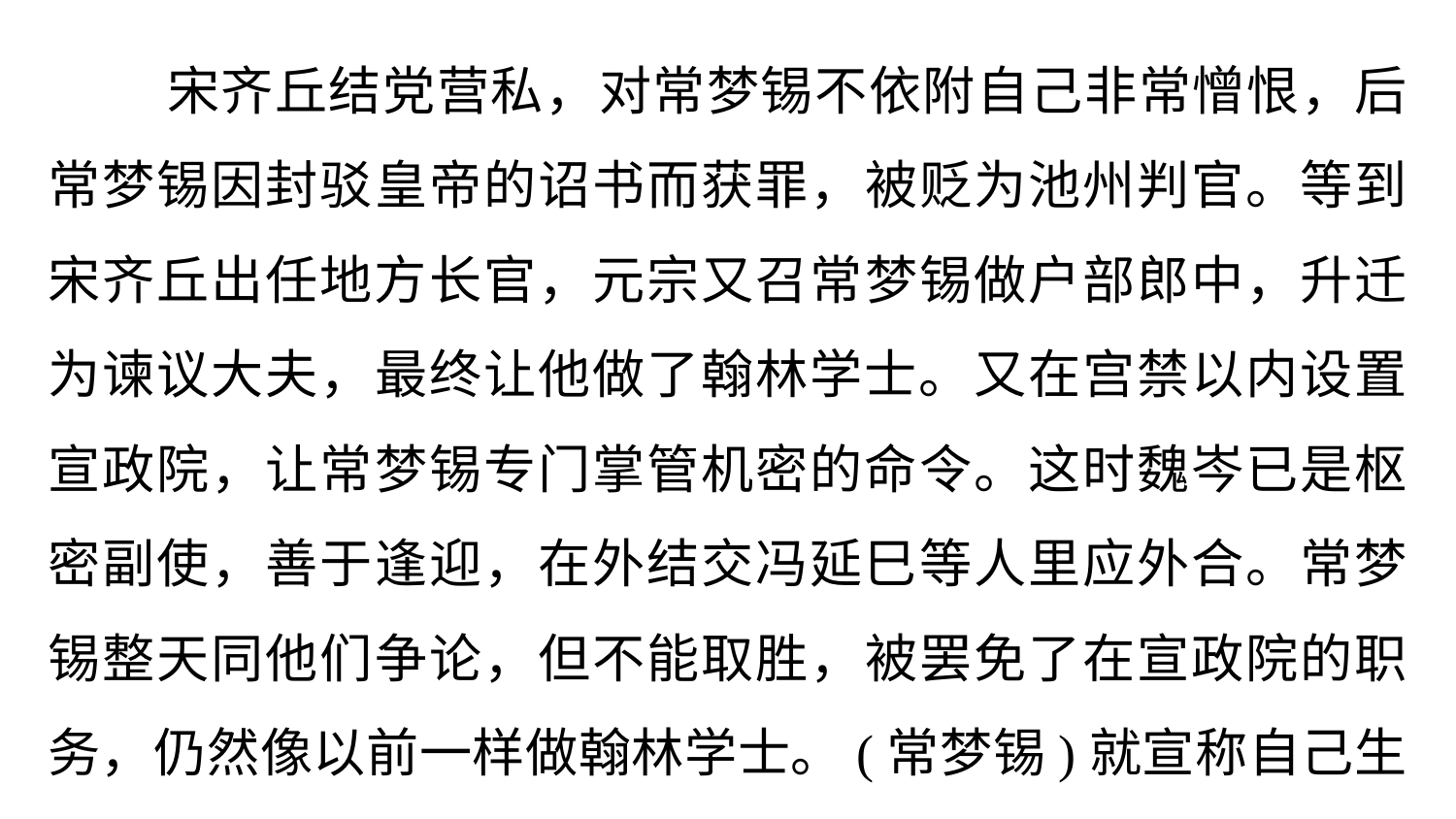

宋齐丘结党营私，对常梦锡不依附自己非常憎恨，后常梦锡因封驳皇帝的诏书而获罪，被贬为池州判官。等到宋齐丘出任地方长官，元宗又召常梦锡做户部郎中，升迁为谏议大夫，最终让他做了翰林学士。又在宫禁以内设置宣政院，让常梦锡专门掌管机密的命令。这时魏岑已是枢密副使，善于逢迎，在外结交冯延巳等人里应外合。常梦锡整天同他们争论，但不能取胜，被罢免了在宣政院的职务，仍然像以前一样做翰林学士。(常梦锡)就宣称自己生病，